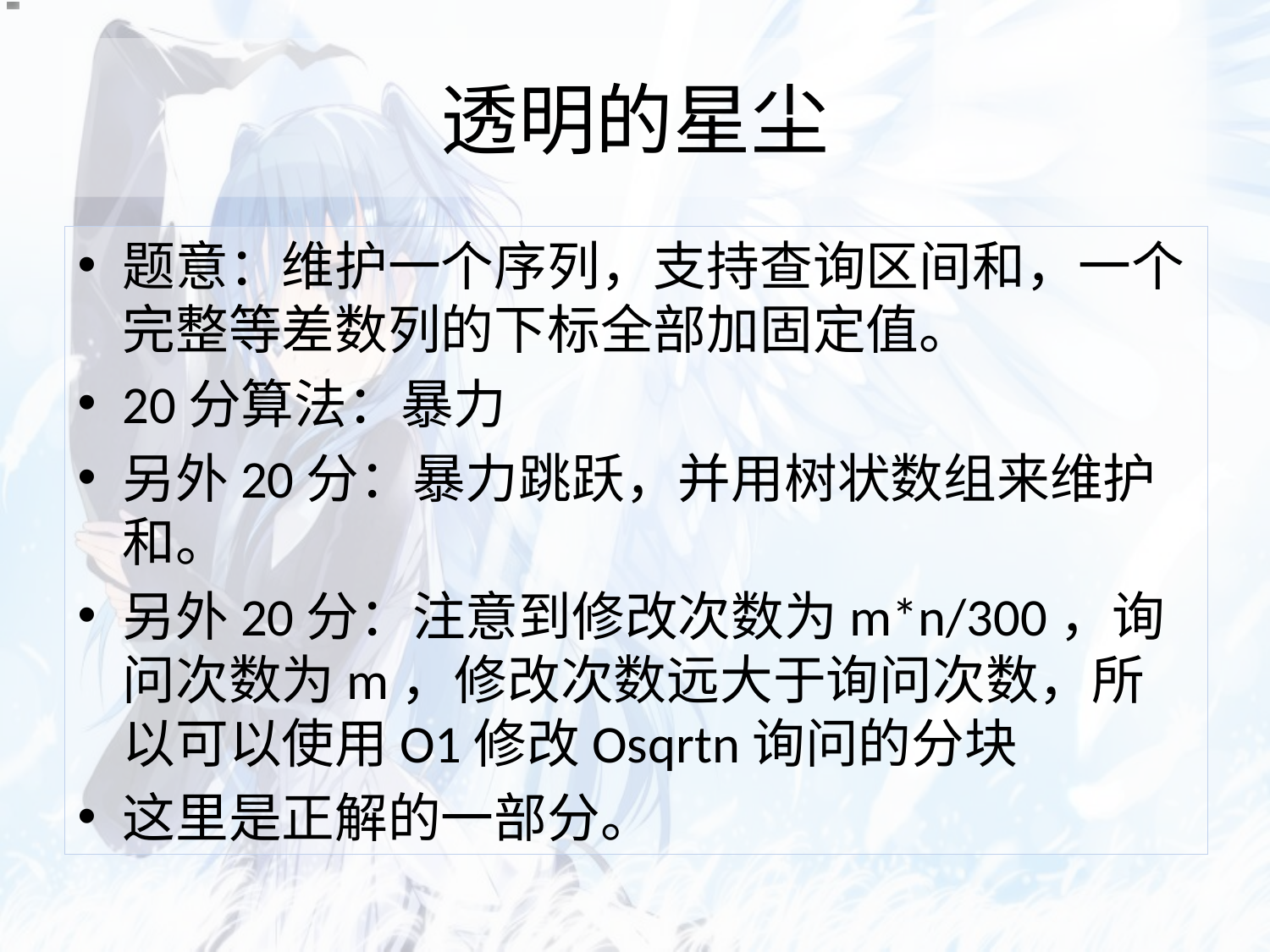

# 透明的星尘
题意：维护一个序列，支持查询区间和，一个完整等差数列的下标全部加固定值。
20分算法：暴力
另外20分：暴力跳跃，并用树状数组来维护和。
另外20分：注意到修改次数为m*n/300，询问次数为m，修改次数远大于询问次数，所以可以使用O1修改Osqrtn询问的分块
这里是正解的一部分。